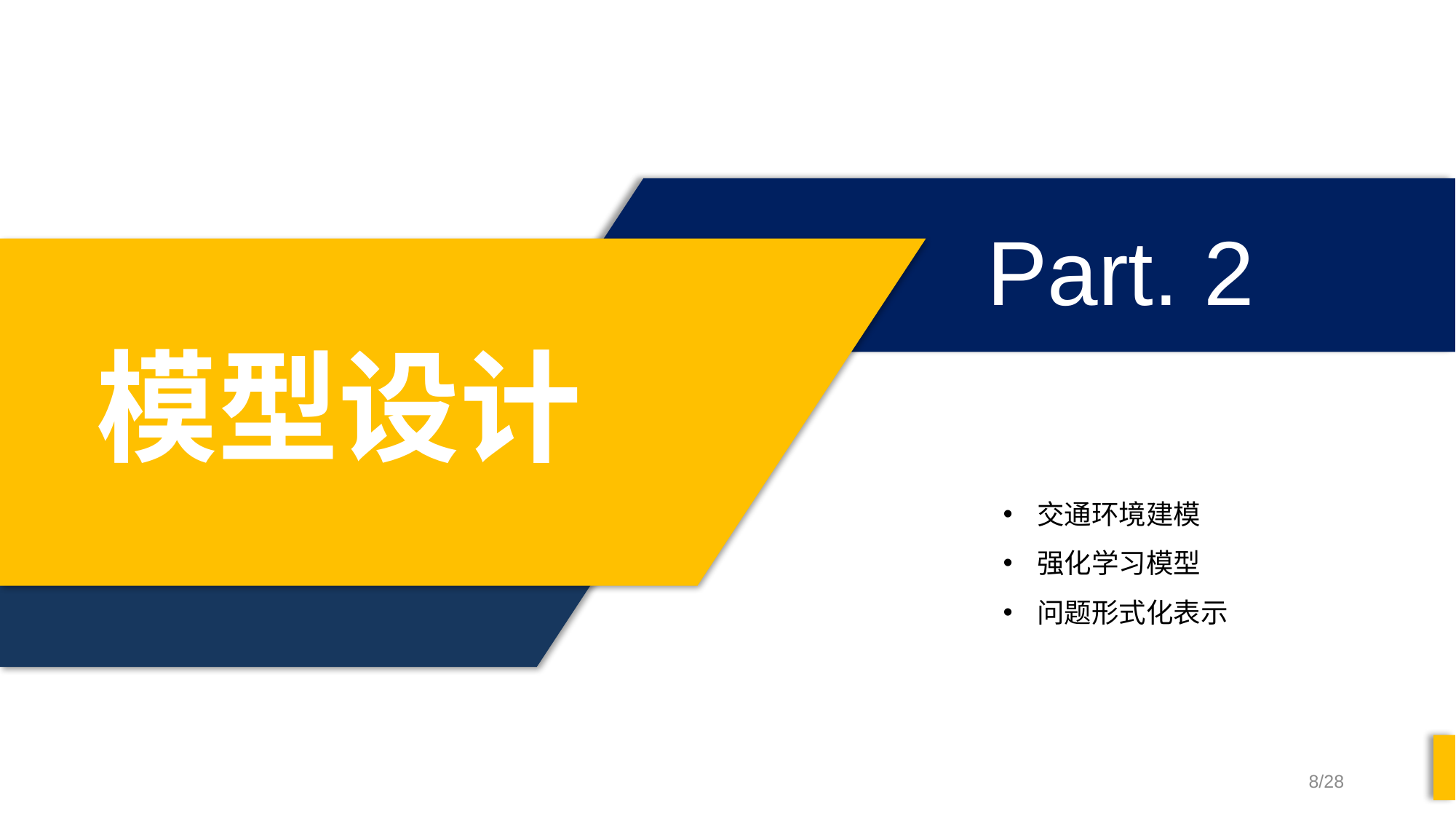

Part. 2

模型设计
交通环境建模
强化学习模型
问题形式化表示

8/28